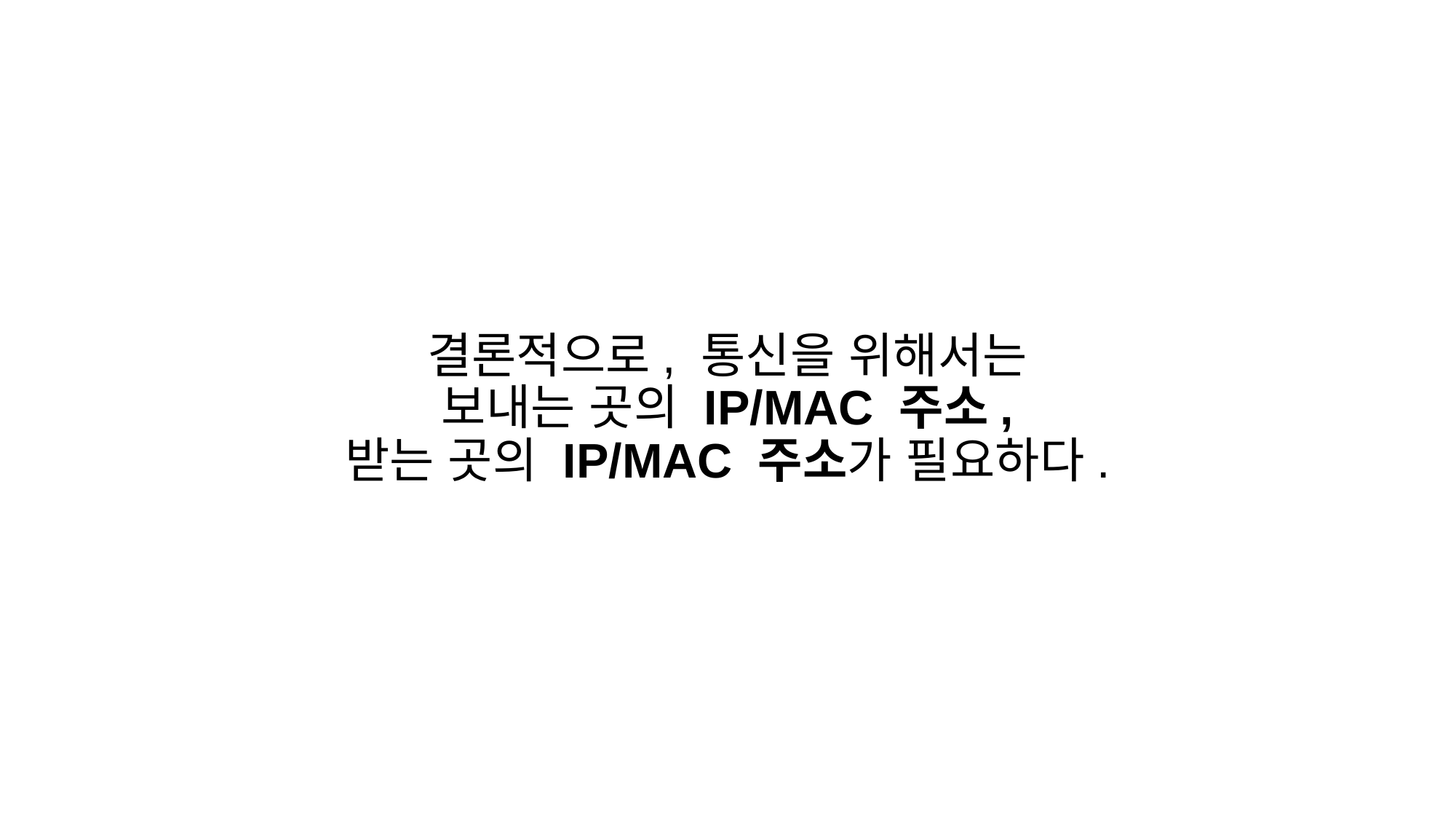

# 결론적으로, 통신을 위해서는 보내는 곳의 IP/MAC 주소, 받는 곳의 IP/MAC 주소가 필요하다.